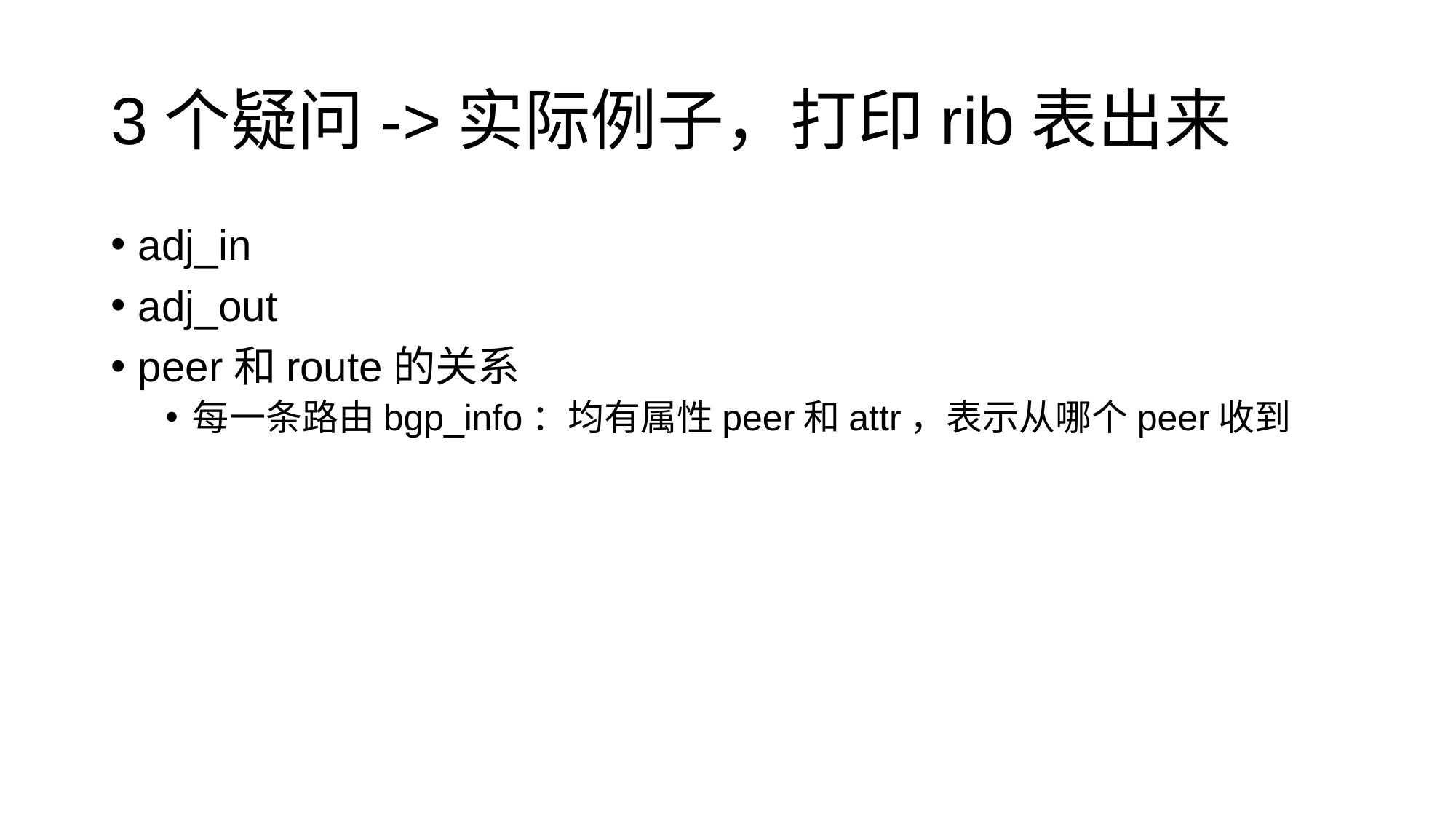

# 3个疑问->实际例子，打印rib表出来
adj_in
adj_out
peer和route的关系
每一条路由bgp_info：均有属性peer和attr，表示从哪个peer收到